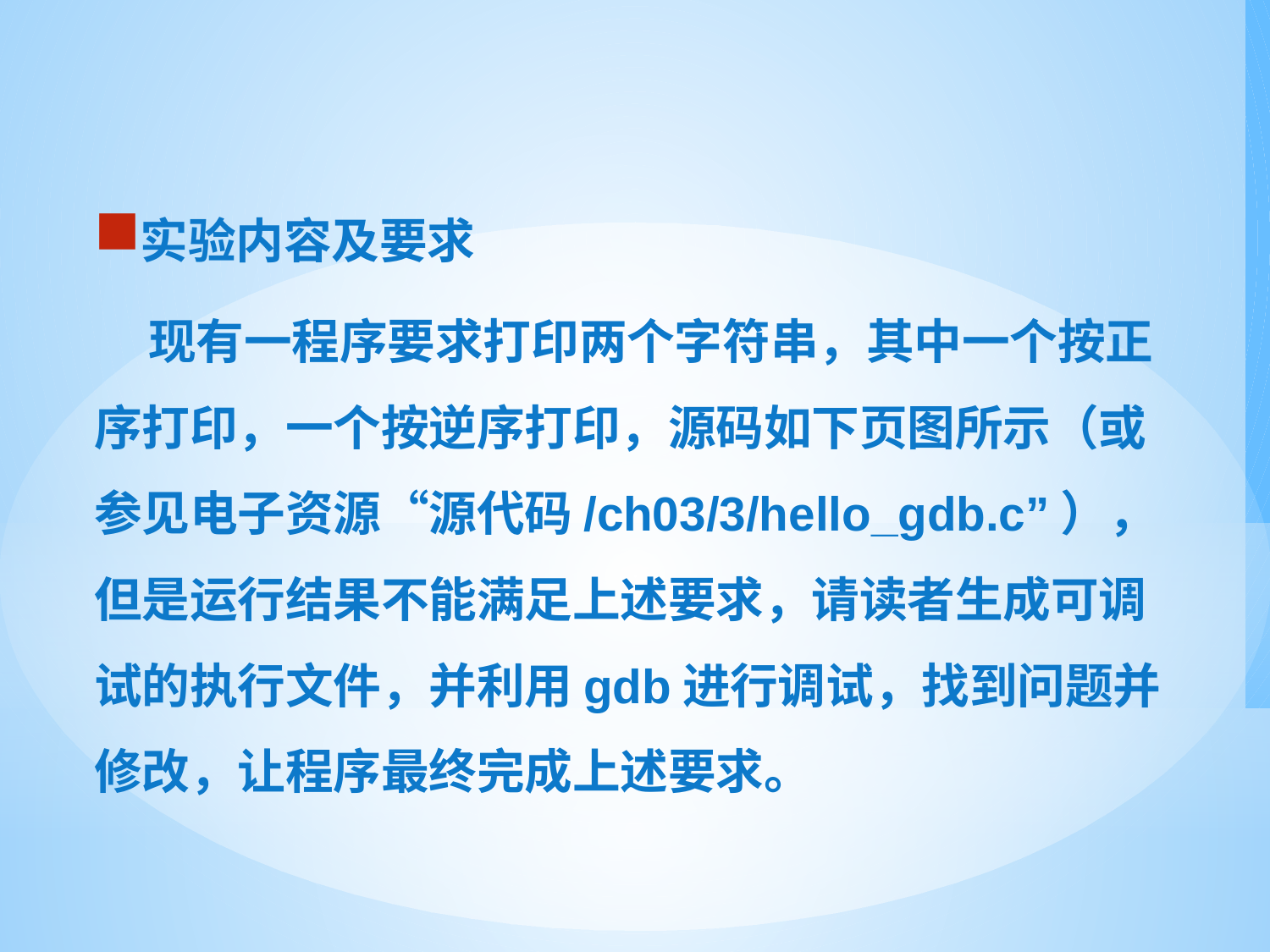

#
实验内容及要求
    现有一程序要求打印两个字符串，其中一个按正序打印，一个按逆序打印，源码如下页图所示（或参见电子资源“源代码/ch03/3/hello_gdb.c”），但是运行结果不能满足上述要求，请读者生成可调试的执行文件，并利用gdb进行调试，找到问题并修改，让程序最终完成上述要求。